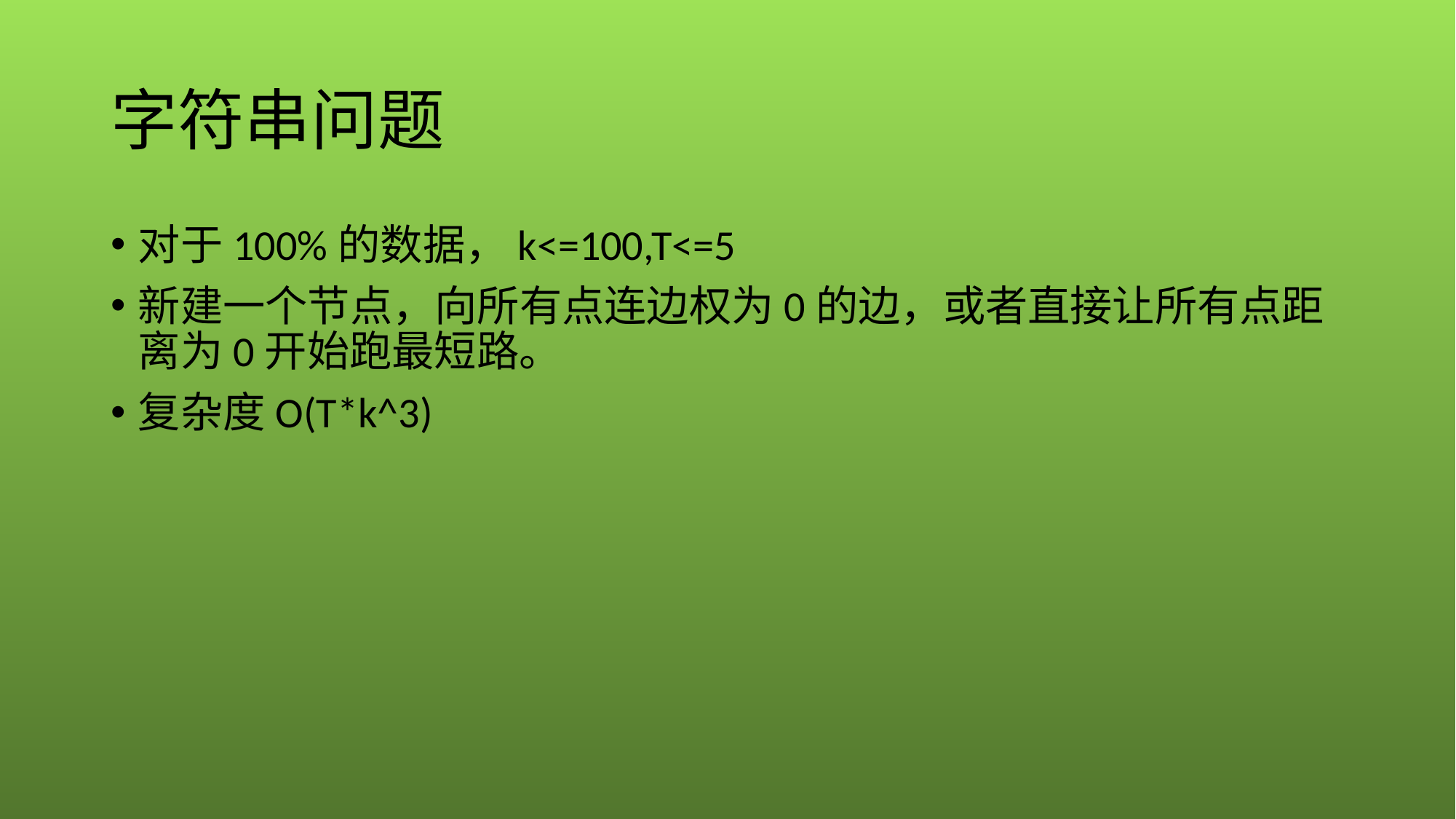

# 字符串问题
对于100%的数据，k<=100,T<=5
新建一个节点，向所有点连边权为0的边，或者直接让所有点距离为0开始跑最短路。
复杂度O(T*k^3)